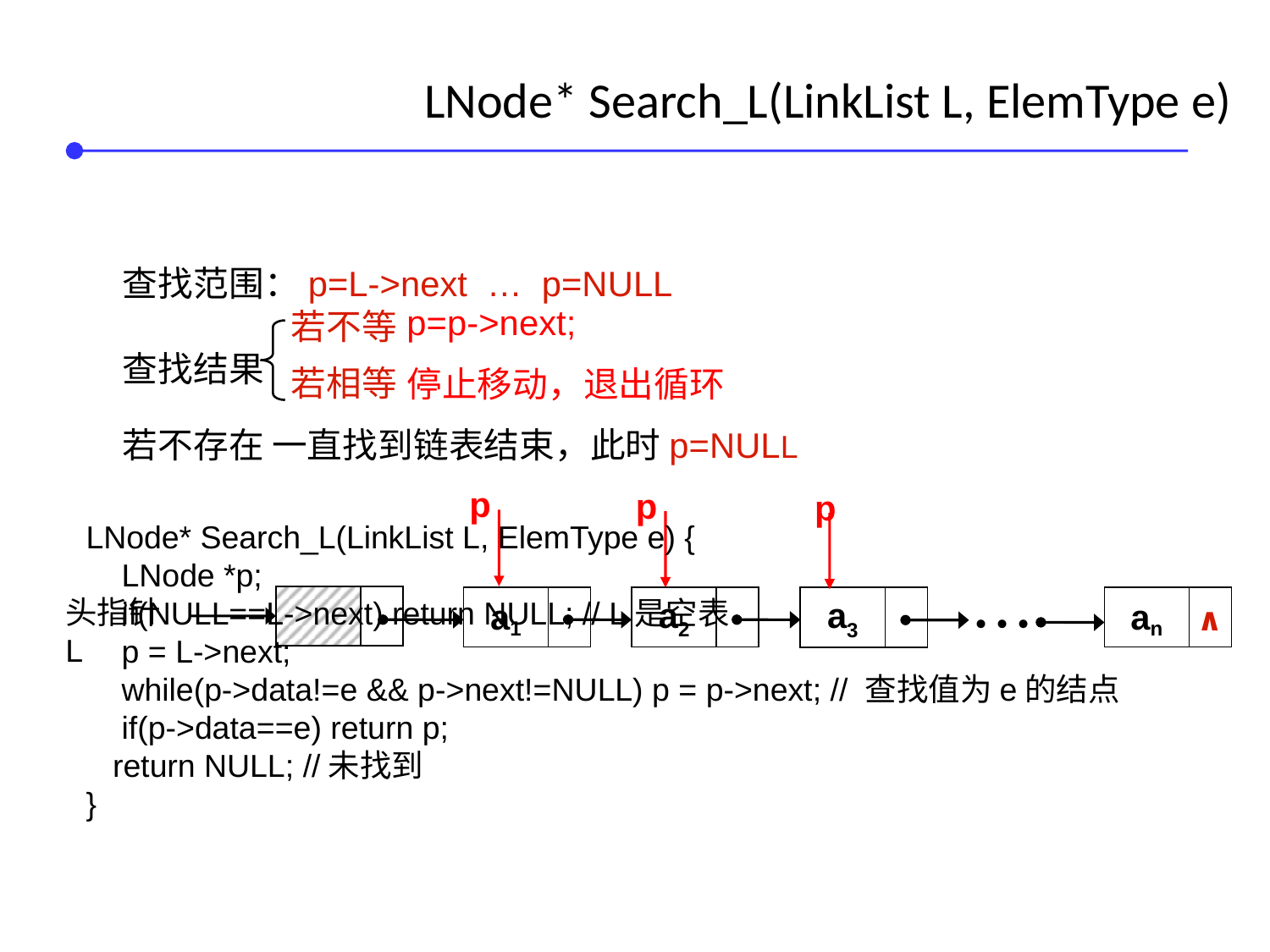

LNode* Search_L(LinkList L, ElemType e)
  查找范围：p=L->next  …  p=NULL
  查找结果
  若不存在 一直找到链表结束，此时p=NULL

p=p->next;
停止移动，退出循环
若不等
若相等

p

p

p

LNode* Search_L(LinkList L, ElemType e) {
    LNode *p;
    if(NULL==L->next) return NULL; // L是空表
    p = L->next;
    while(p->data!=e && p->next!=NULL) p = p->next; // 查找值为e的结点
    if(p->data==e) return p;
   return NULL; //未找到
}
头指针L

a1

a2

an

a3

∧
• • •